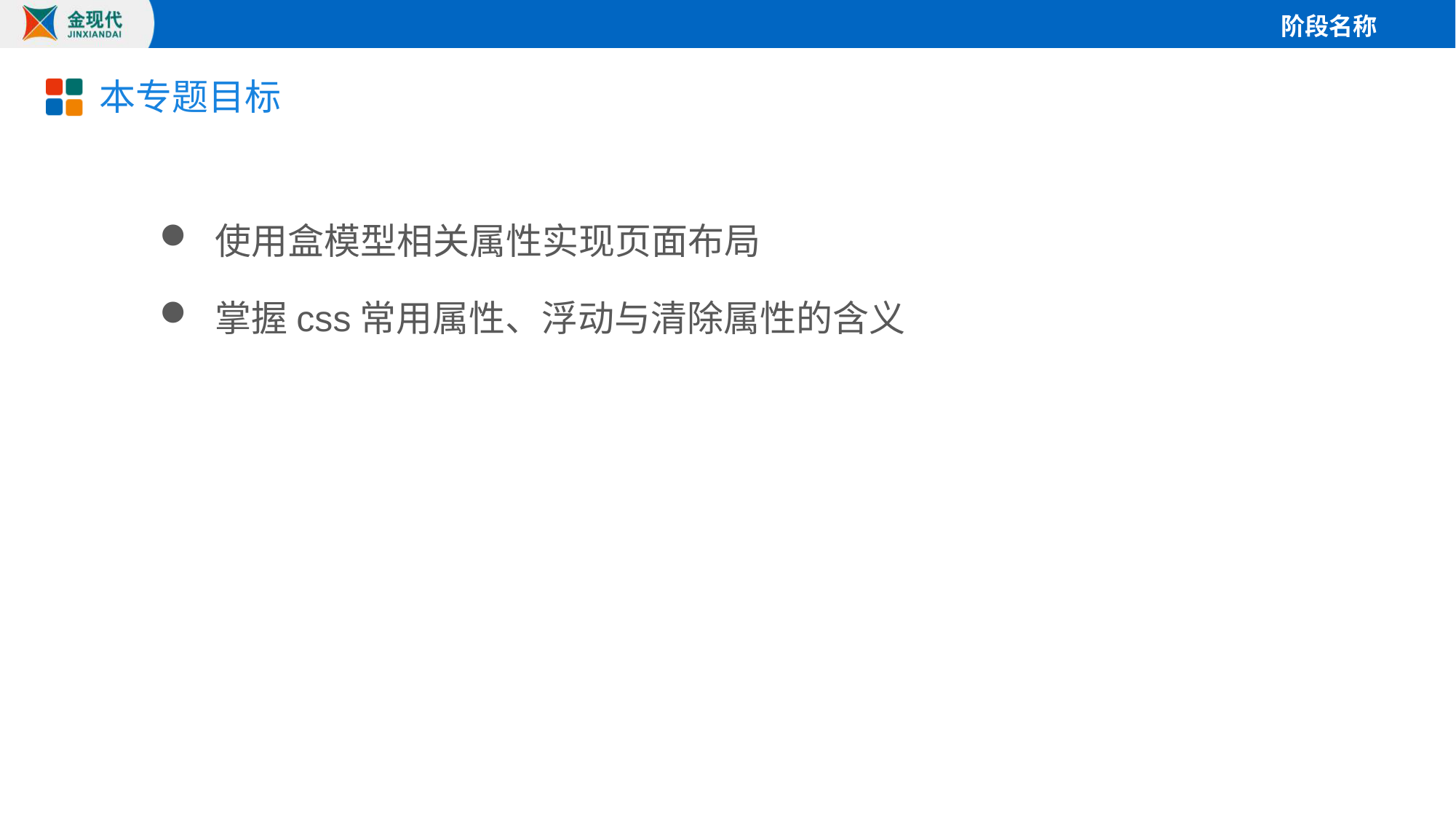

# 本专题目标
 使用盒模型相关属性实现页面布局
 掌握css常用属性、浮动与清除属性的含义